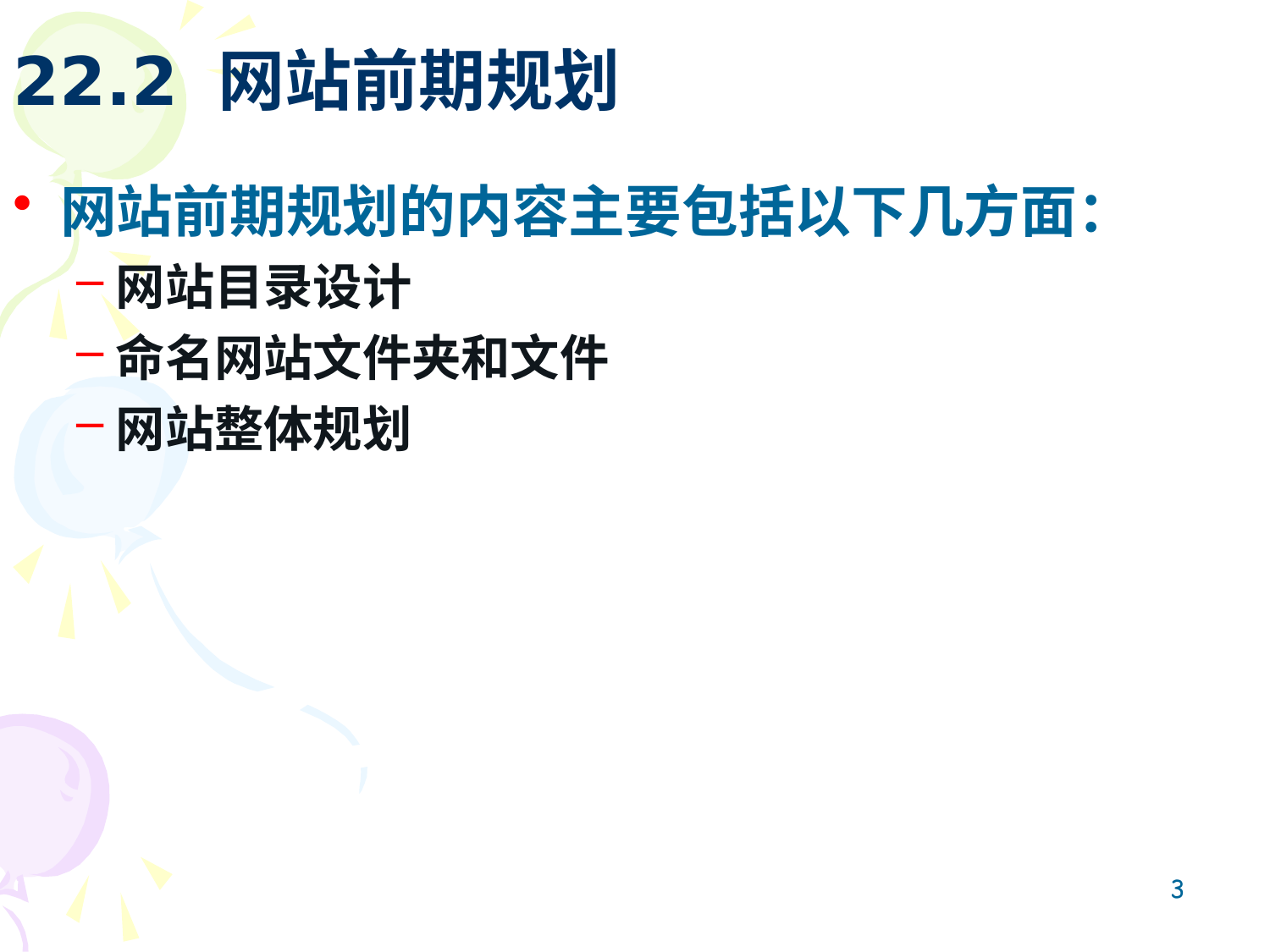

# 22.2 网站前期规划
网站前期规划的内容主要包括以下几方面：
网站目录设计
命名网站文件夹和文件
网站整体规划

3